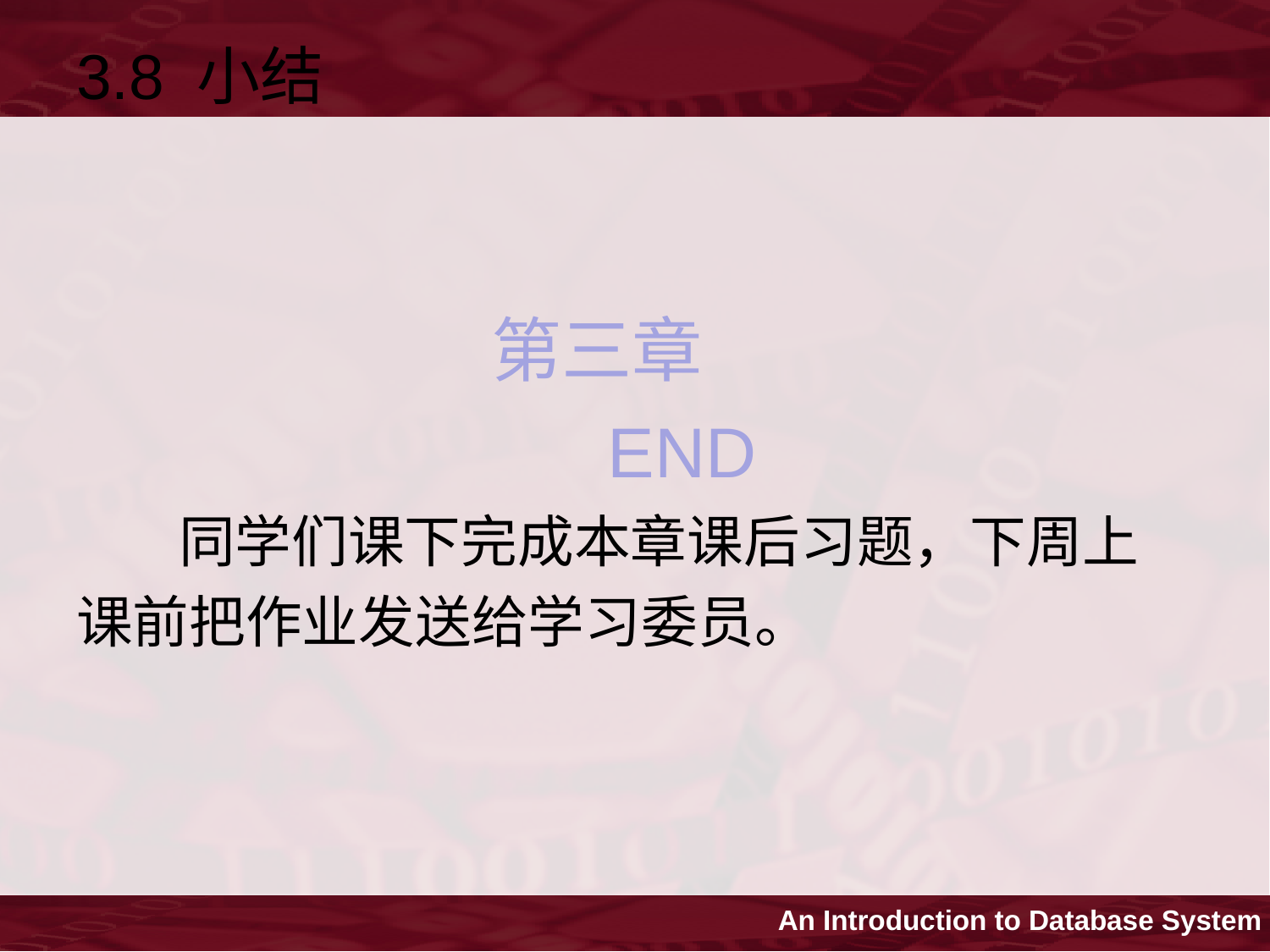

3.8 小结

                                  第三章
                           END
       同学们课下完成本章课后习题，下周上课前把作业发送给学习委员。